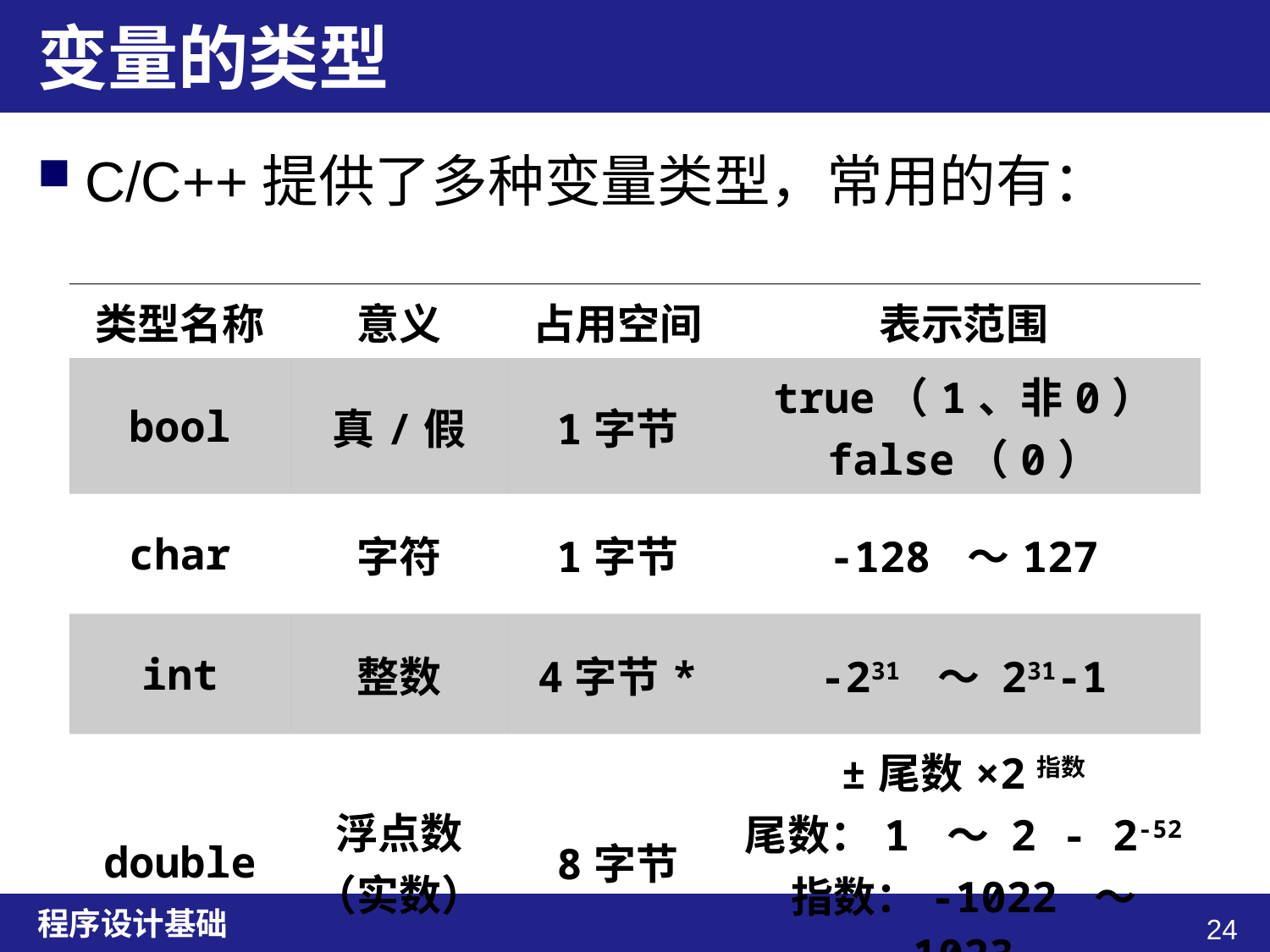

# 变量的类型
C/C++提供了多种变量类型，常用的有：
| 类型名称 | 意义 | 占用空间 | 表示范围 |
| --- | --- | --- | --- |
| bool | 真/假 | 1字节 | true（1、非0） false（0） |
| char | 字符 | 1字节 | -128 ～127 |
| int | 整数 | 4字节\* | -231 ～ 231-1 |
| double | 浮点数 （实数） | 8字节 | ±尾数×2指数 尾数：1 ～ 2 - 2-52 指数：-1022 ～ 1023 |